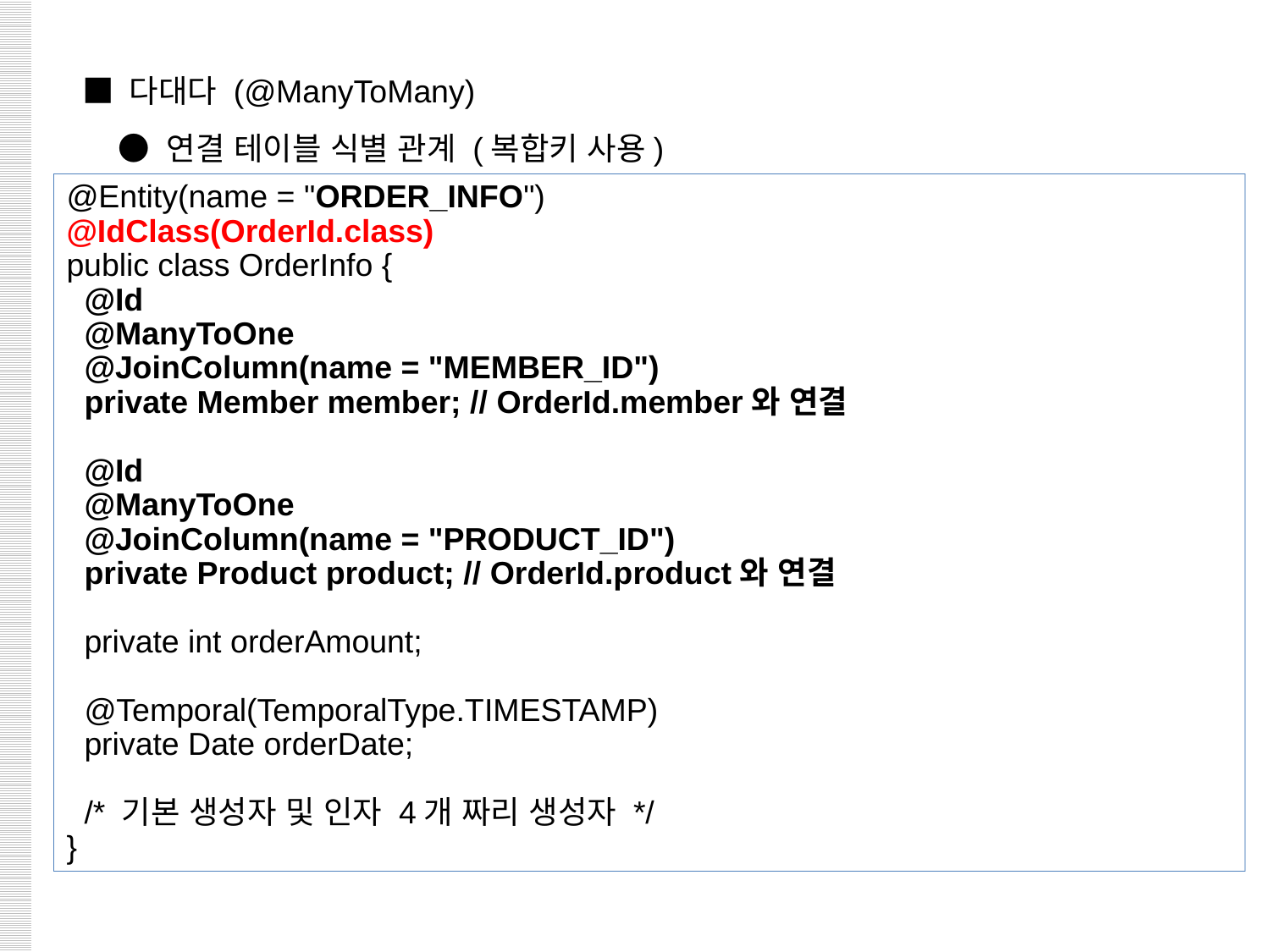

■ 다대다 (@ManyToMany)
    ● 연결 테이블 식별 관계 (복합키 사용)
@Entity(name = "ORDER_INFO")
@IdClass(OrderId.class)
public class OrderInfo {
  @Id
  @ManyToOne
  @JoinColumn(name = "MEMBER_ID")
  private Member member; // OrderId.member와 연결

  @Id
  @ManyToOne
  @JoinColumn(name = "PRODUCT_ID")
  private Product product; // OrderId.product와 연결

  private int orderAmount;

  @Temporal(TemporalType.TIMESTAMP)
  private Date orderDate;

  /* 기본 생성자 및 인자 4개 짜리 생성자 */
}